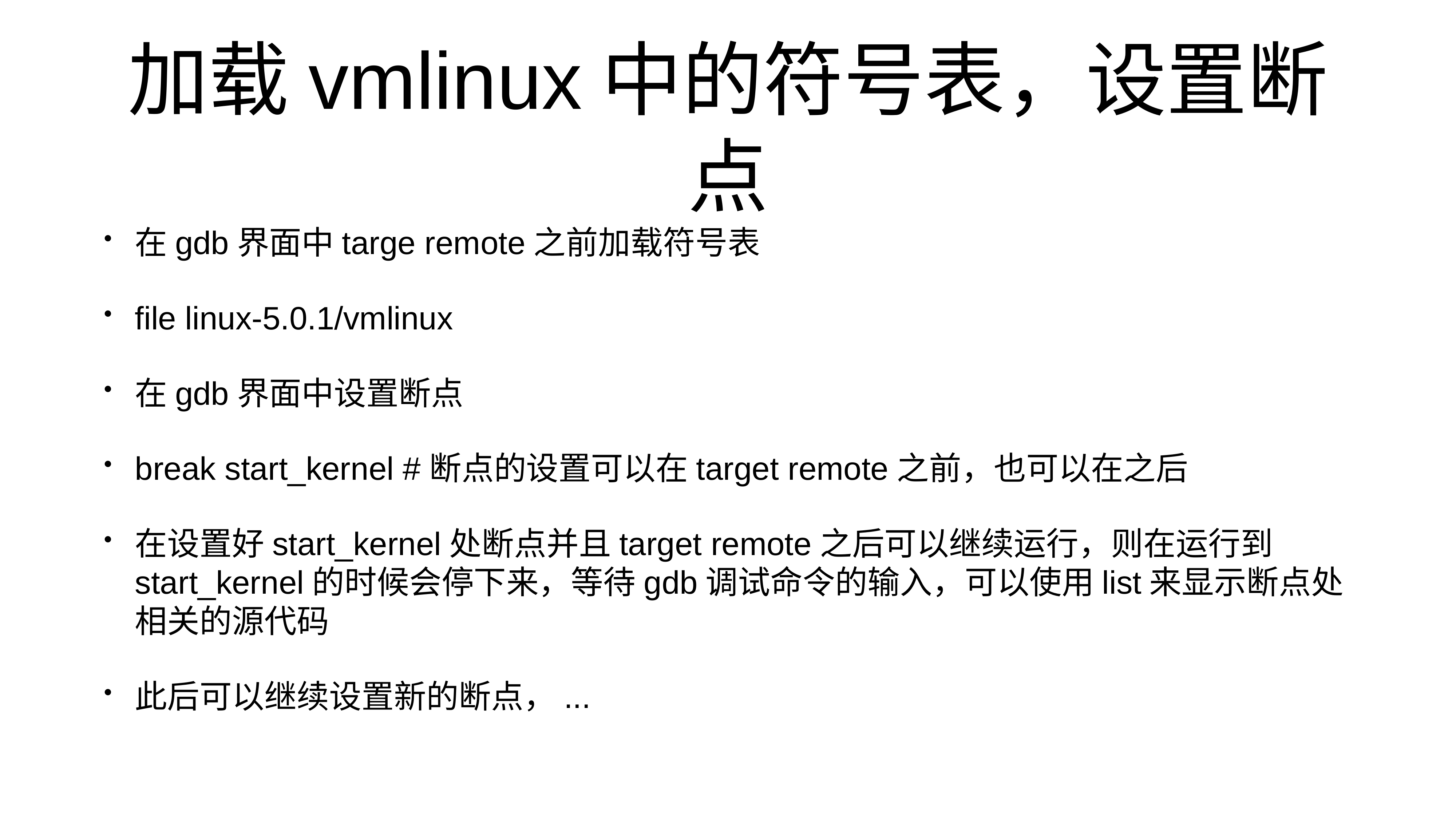

# 加载vmlinux中的符号表，设置断点
在gdb界面中targe remote之前加载符号表
file linux-5.0.1/vmlinux
在gdb界面中设置断点
break start_kernel #断点的设置可以在target remote之前，也可以在之后
在设置好start_kernel处断点并且target remote之后可以继续运行，则在运行到start_kernel的时候会停下来，等待gdb调试命令的输入，可以使用list来显示断点处相关的源代码
此后可以继续设置新的断点，...